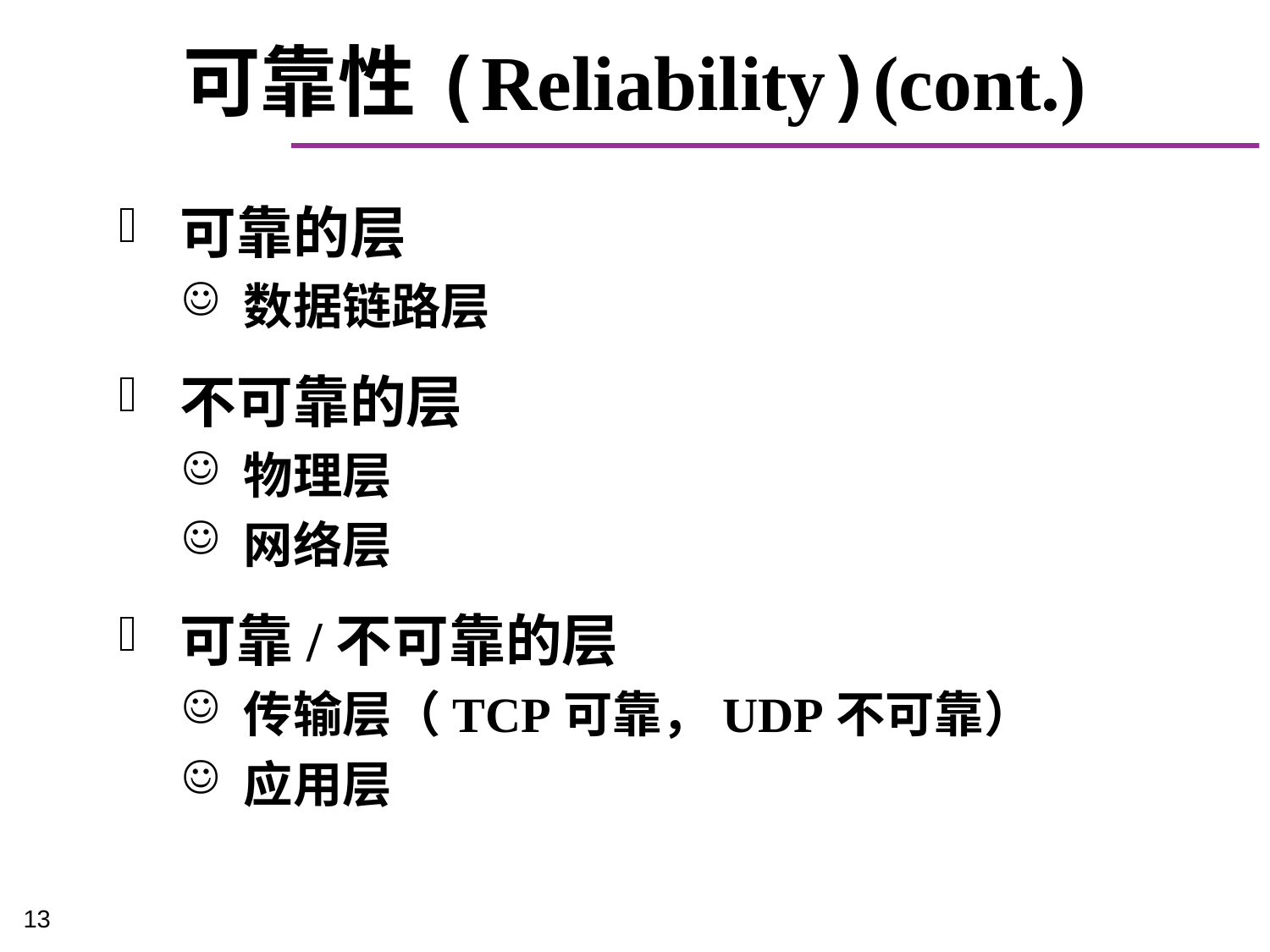

# 可靠性(Reliability)(cont.)
可靠的层
数据链路层
不可靠的层
物理层
网络层
可靠/不可靠的层
传输层（TCP可靠，UDP不可靠）
应用层
13